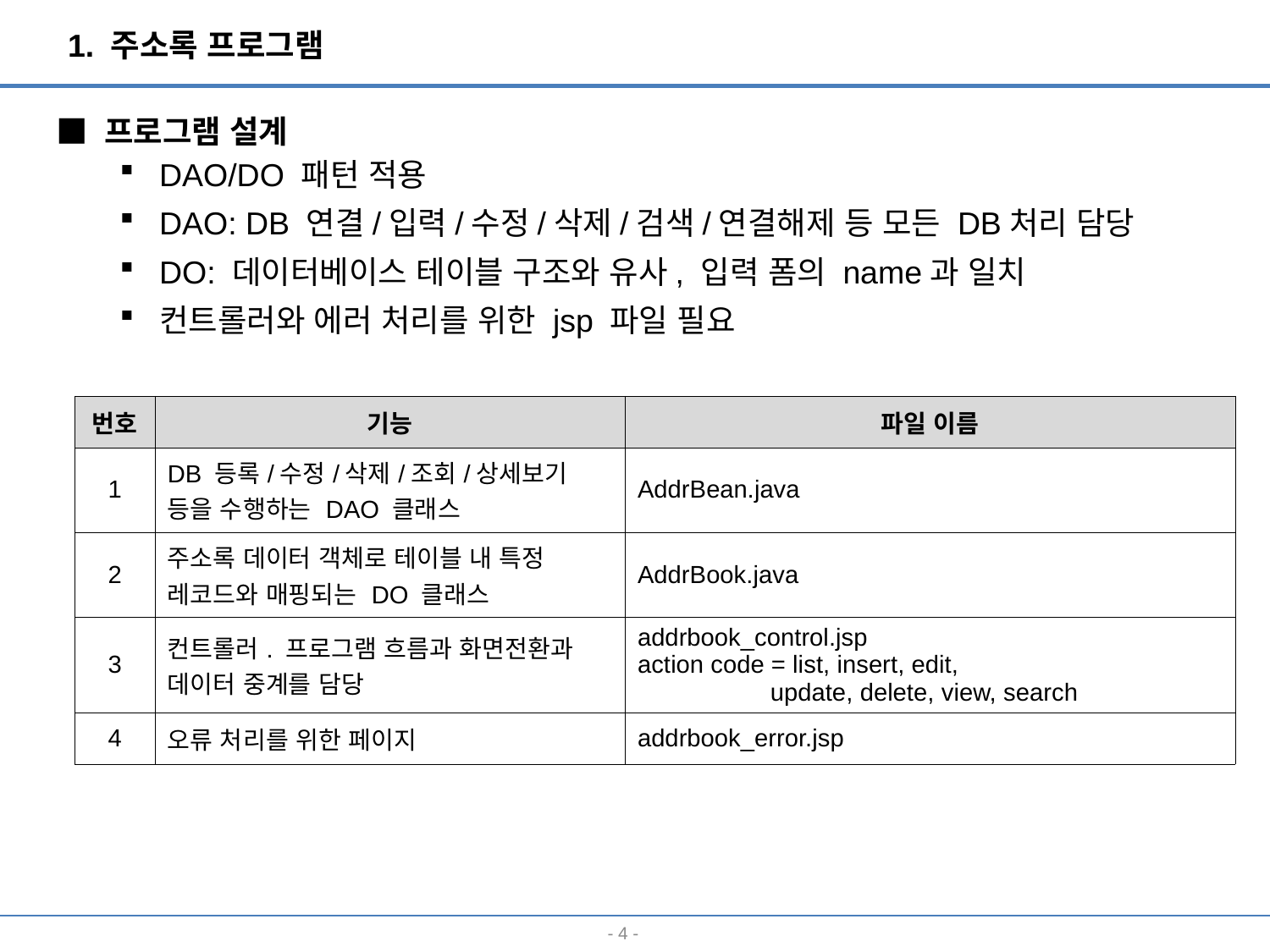

1. 주소록 프로그램
■ 프로그램 설계
DAO/DO 패턴 적용
DAO: DB 연결/입력/수정/삭제/검색/연결해제 등 모든 DB처리 담당
DO: 데이터베이스 테이블 구조와 유사, 입력 폼의 name과 일치
컨트롤러와 에러 처리를 위한 jsp 파일 필요
| 번호 | 기능 | 파일 이름 |
| --- | --- | --- |
| 1 | DB 등록/수정/삭제/조회/상세보기 등을 수행하는 DAO 클래스 | AddrBean.java |
| 2 | 주소록 데이터 객체로 테이블 내 특정 레코드와 매핑되는 DO 클래스 | AddrBook.java |
| 3 | 컨트롤러. 프로그램 흐름과 화면전환과 데이터 중계를 담당 | addrbook\_control.jsp action code = list, insert, edit, update, delete, view, search |
| 4 | 오류 처리를 위한 페이지 | addrbook\_error.jsp |
- 4 -